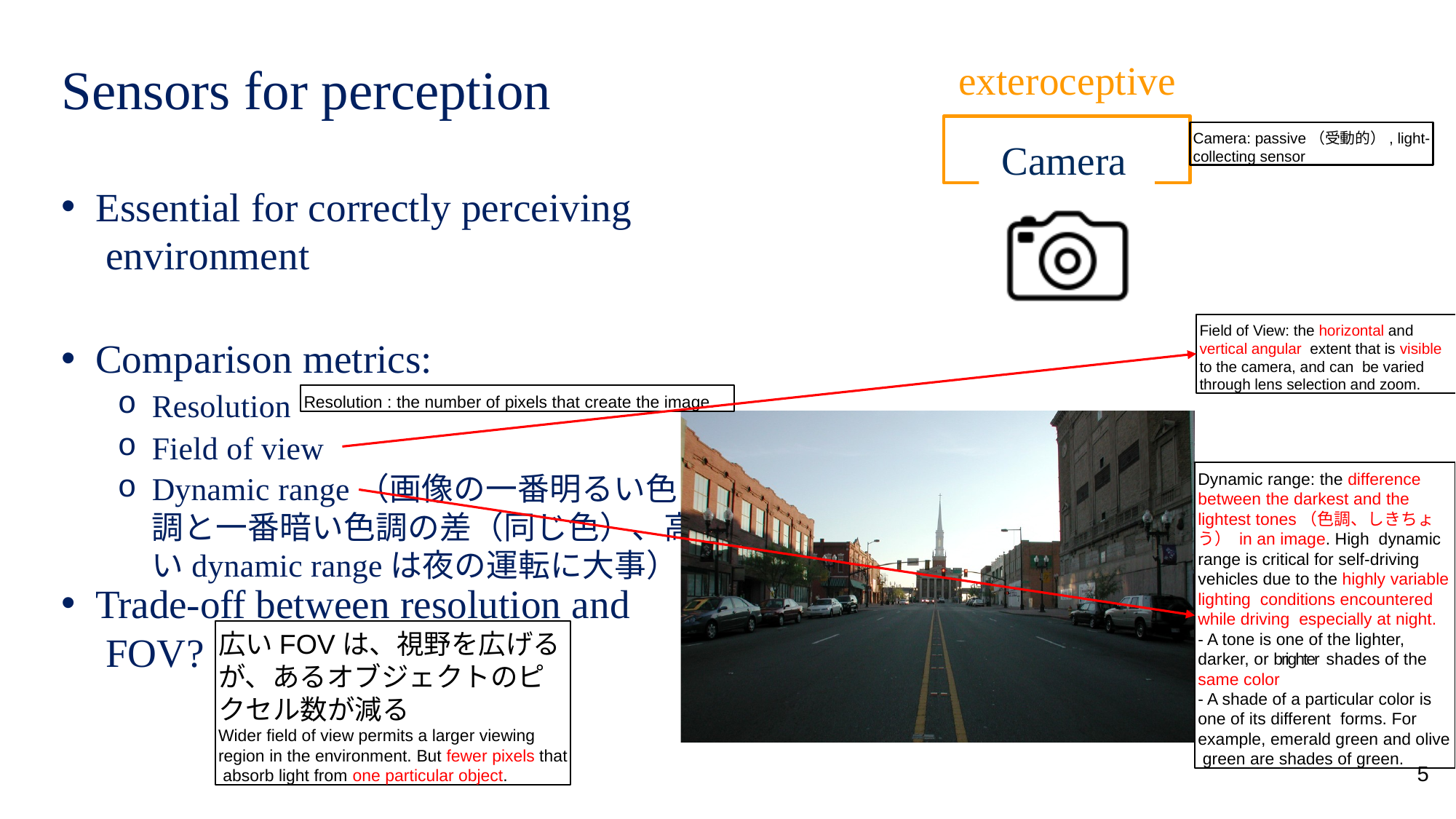

exteroceptive
# Sensors for perception
Camera
Camera: passive（受動的）, light-collecting sensor

Essential for correctly perceiving  environment
Field of View: the horizontal and vertical angular  extent that is visible to the camera, and can  be varied through lens selection and zoom.
Comparison metrics:
Resolution
Field of view
Dynamic range（画像の一番明るい色調と一番暗い色調の差（同じ色）、高いdynamic rangeは夜の運転に大事）
Resolution : the number of pixels that create the image.

Dynamic range: the difference between the darkest and the lightest tones（色調、しきちょう） in an image. High  dynamic range is critical for self-driving  vehicles due to the highly variable lighting  conditions encountered while driving  especially at night.
- A tone is one of the lighter, darker, or brighter  shades of the same color
- A shade of a particular color is one of its different  forms. For example, emerald green and olive  green are shades of green.
Trade-off between resolution and  FOV?
広いFOVは、視野を広げるが、あるオブジェクトのピクセル数が減る
Wider field of view permits a larger viewing region in the environment. But fewer pixels that  absorb light from one particular object.
5